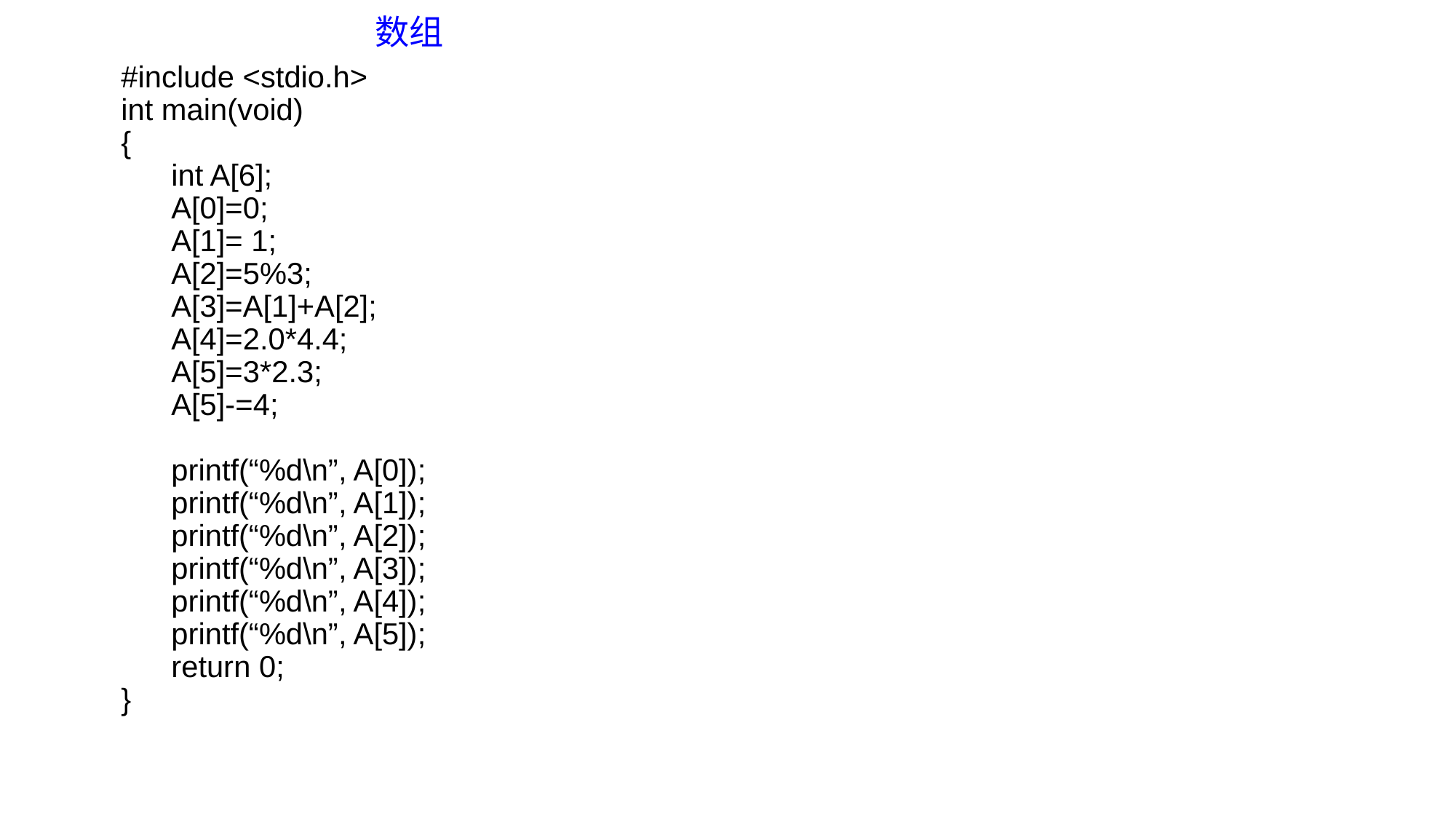

# 数组
#include <stdio.h>
int main(void)
{
      int A[6];
      A[0]=0;
      A[1]= 1;
      A[2]=5%3;
      A[3]=A[1]+A[2];
      A[4]=2.0*4.4;
      A[5]=3*2.3;
      A[5]-=4;

      printf(“%d\n”, A[0]);
      printf(“%d\n”, A[1]);
      printf(“%d\n”, A[2]);
      printf(“%d\n”, A[3]);
      printf(“%d\n”, A[4]);
      printf(“%d\n”, A[5]);
      return 0;
}